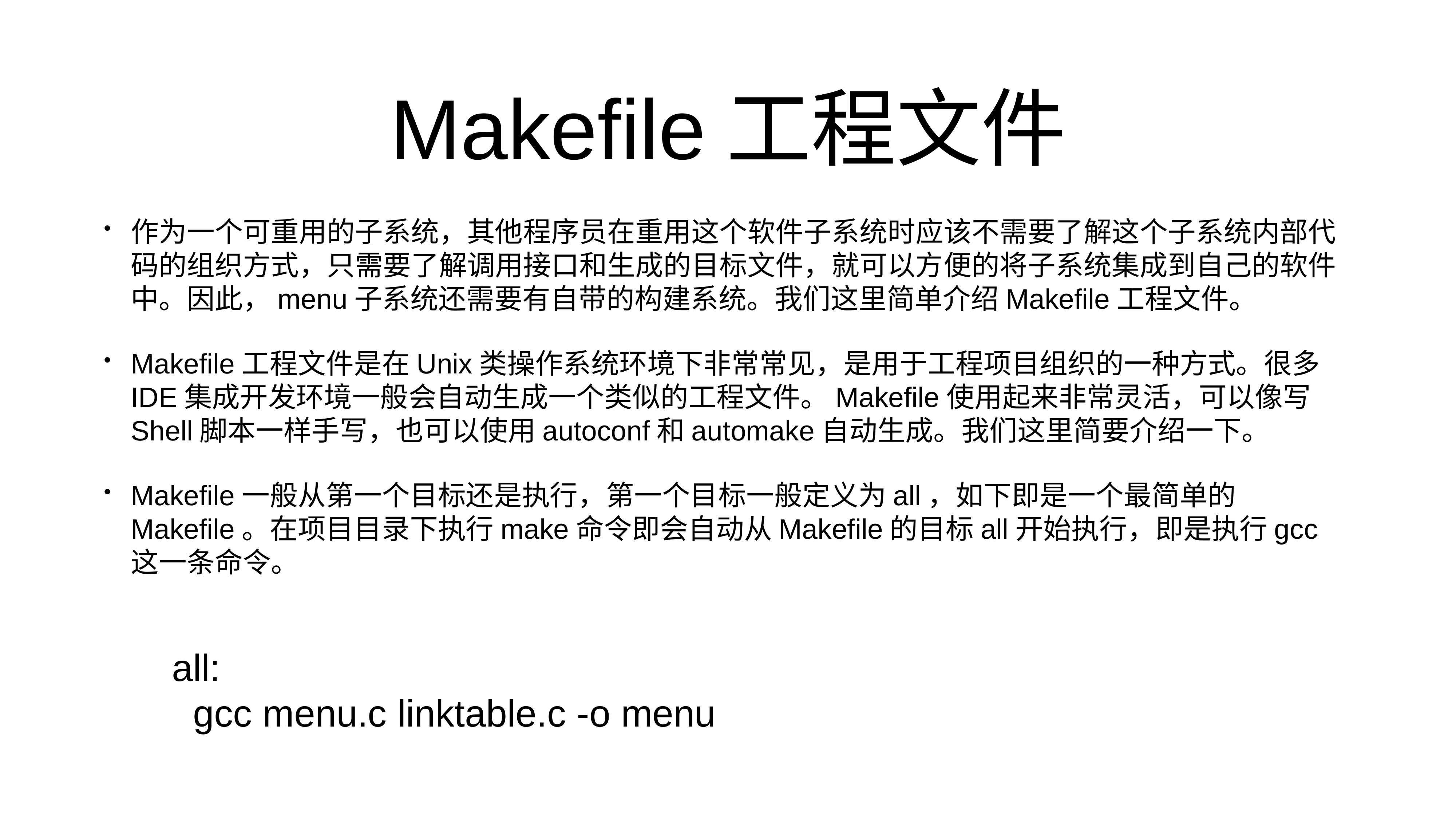

# Makefile工程文件
作为一个可重用的子系统，其他程序员在重用这个软件子系统时应该不需要了解这个子系统内部代码的组织方式，只需要了解调用接口和生成的目标文件，就可以方便的将子系统集成到自己的软件中。因此，menu子系统还需要有自带的构建系统。我们这里简单介绍Makefile工程文件。
Makefile工程文件是在Unix类操作系统环境下非常常见，是用于工程项目组织的一种方式。很多IDE集成开发环境一般会自动生成一个类似的工程文件。Makefile使用起来非常灵活，可以像写Shell脚本一样手写，也可以使用autoconf和automake自动生成。我们这里简要介绍一下。
Makefile一般从第一个目标还是执行，第一个目标一般定义为all，如下即是一个最简单的Makefile。在项目目录下执行make命令即会自动从Makefile的目标all开始执行，即是执行gcc这一条命令。
all:
  gcc menu.c linktable.c -o menu